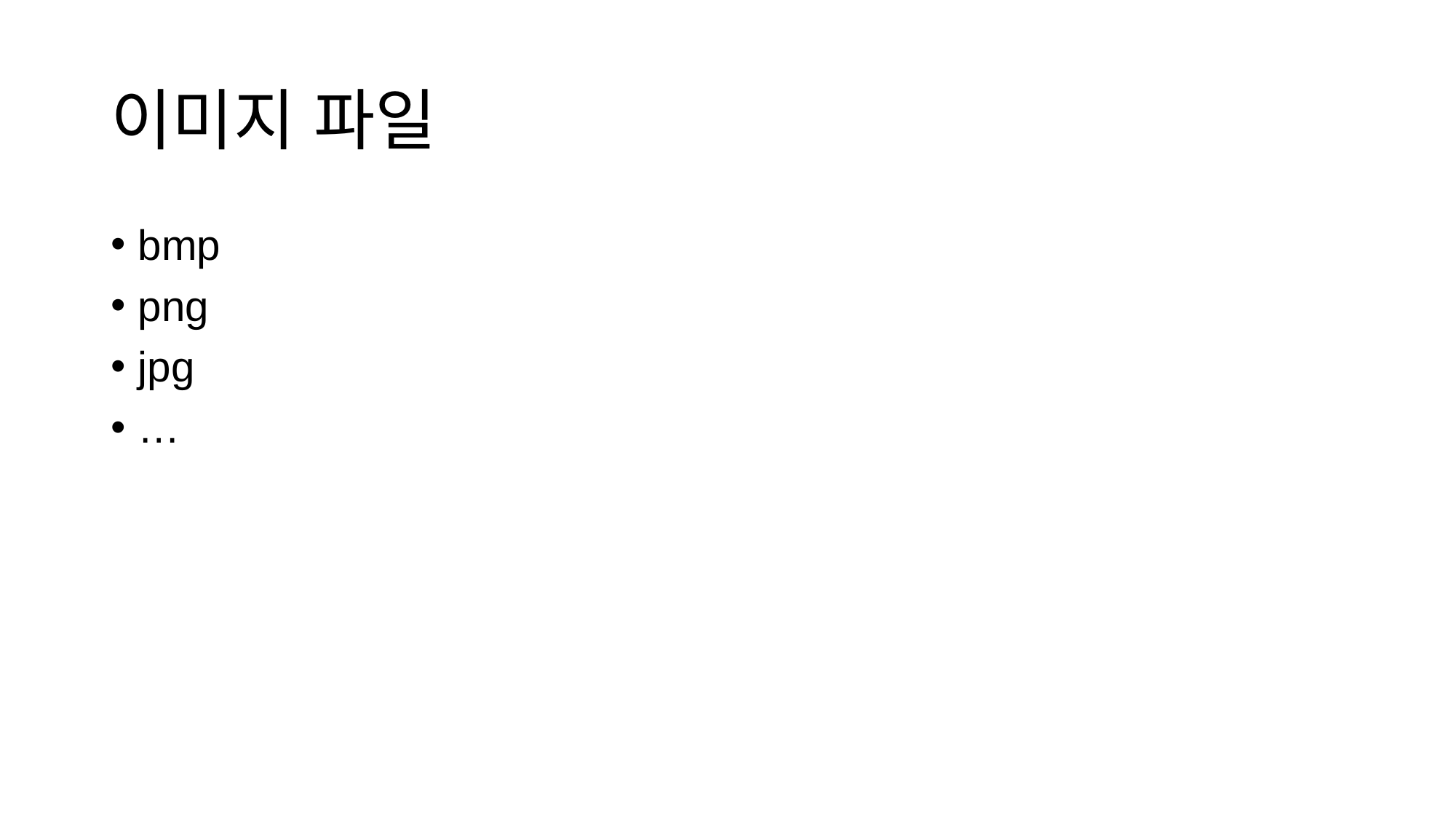

# 이미지 파일
bmp
png
jpg
…